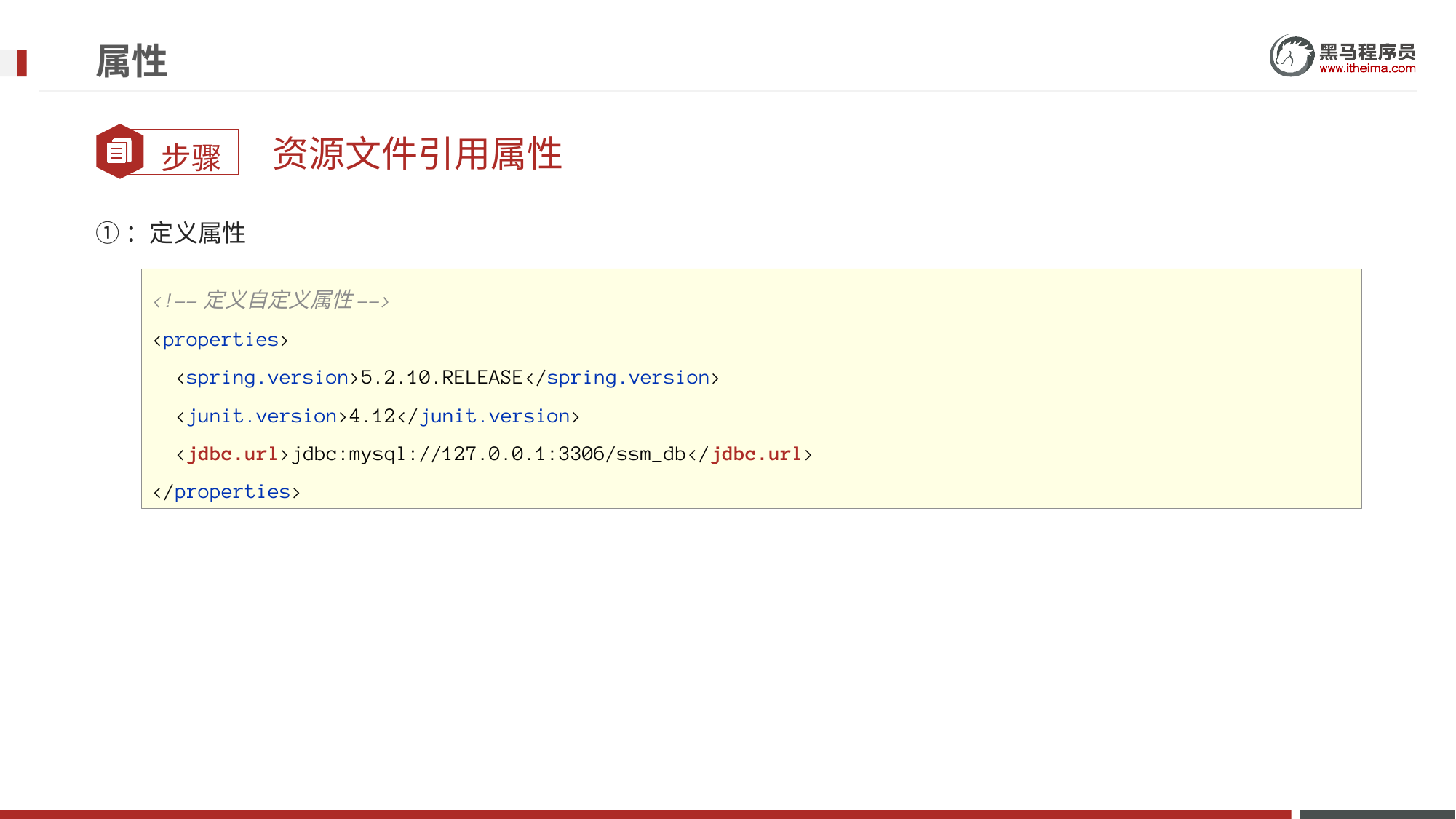

# 属性
资源文件引用属性
①：定义属性
<!--定义自定义属性-->
<properties>
  <spring.version>5.2.10.RELEASE</spring.version>
  <junit.version>4.12</junit.version>
  <jdbc.url>jdbc:mysql://127.0.0.1:3306/ssm_db</jdbc.url>
</properties>